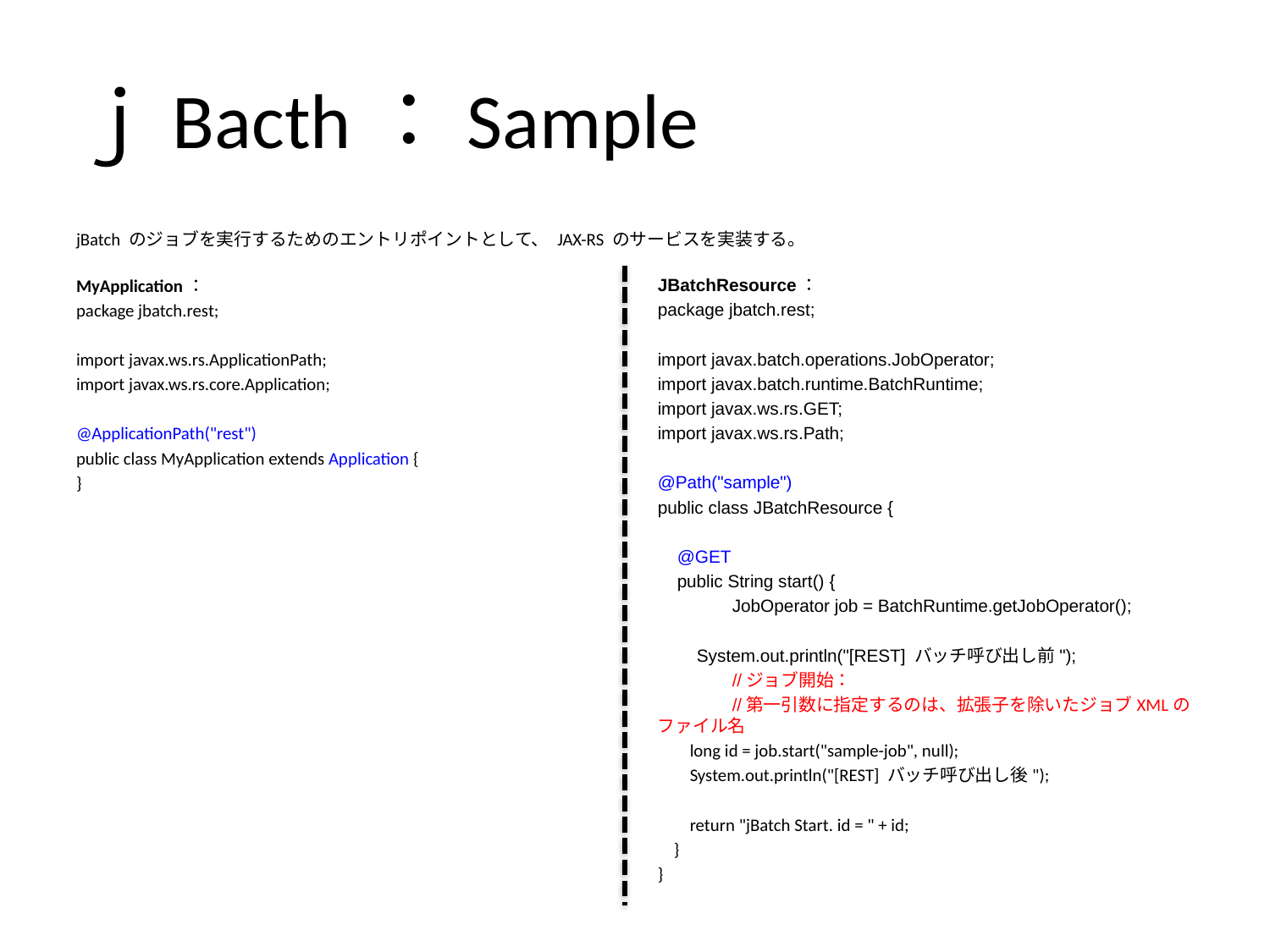

# ｊBacth：Sample
jBatch のジョブを実行するためのエントリポイントとして、 JAX-RS のサービスを実装する。
MyApplication：
package jbatch.rest;

import javax.ws.rs.ApplicationPath;
import javax.ws.rs.core.Application;

@ApplicationPath("rest")
public class MyApplication extends Application {
}

JBatchResource：
package jbatch.rest;

import javax.batch.operations.JobOperator;
import javax.batch.runtime.BatchRuntime;
import javax.ws.rs.GET;
import javax.ws.rs.Path;

@Path("sample")
public class JBatchResource {

    @GET
    public String start() {
　　　　JobOperator job = BatchRuntime.getJobOperator();

        System.out.println("[REST] バッチ呼び出し前");
　　　　//ジョブ開始：
　　　　//第一引数に指定するのは、拡張子を除いたジョブXMLのファイル名
        long id = job.start("sample-job", null);
        System.out.println("[REST] バッチ呼び出し後");

        return "jBatch Start. id = " + id;
    }
}